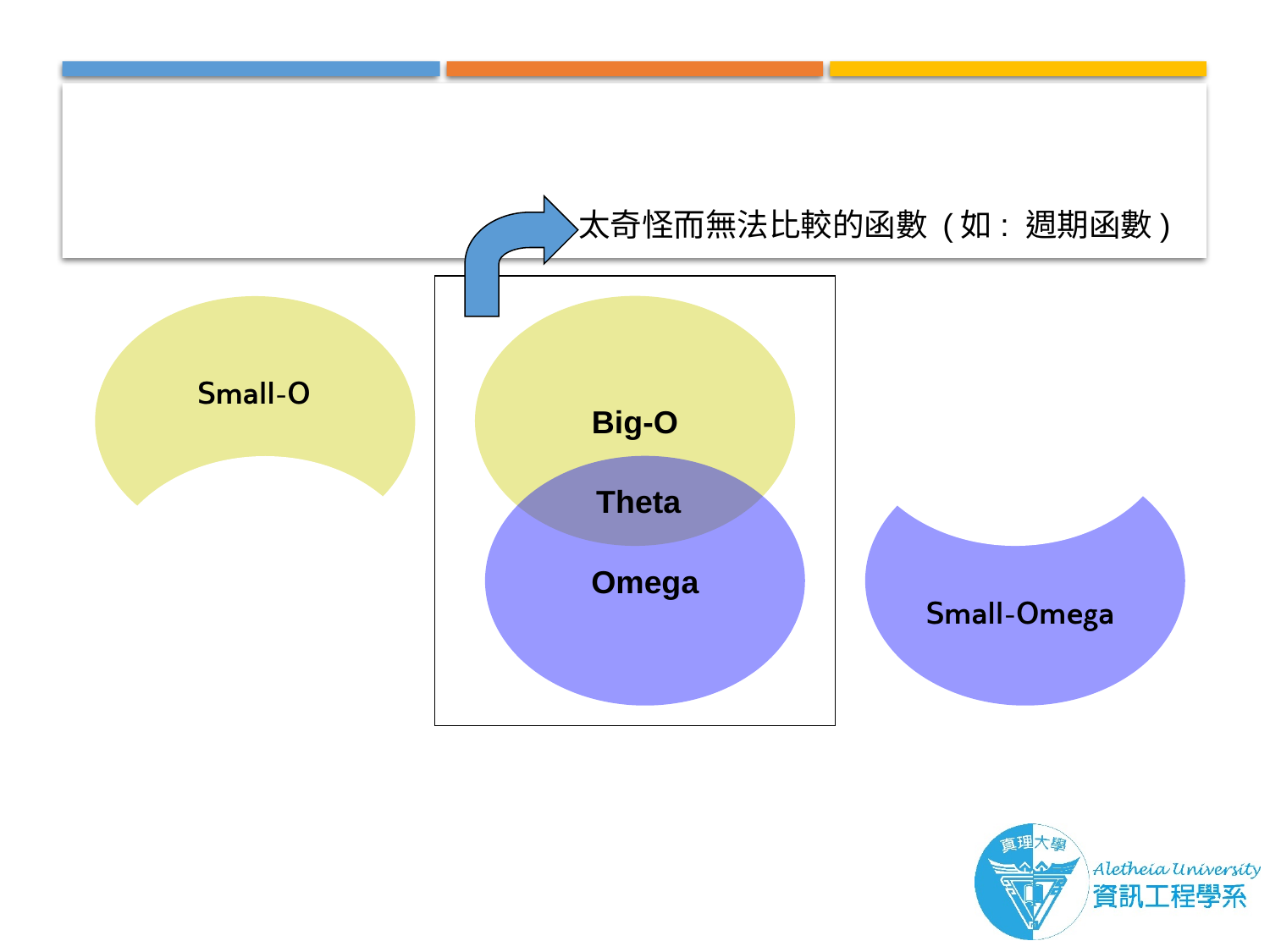

太奇怪而無法比較的函數 (如: 週期函數)

Big-O

Small-O
Omega

Theta
Small-Omega